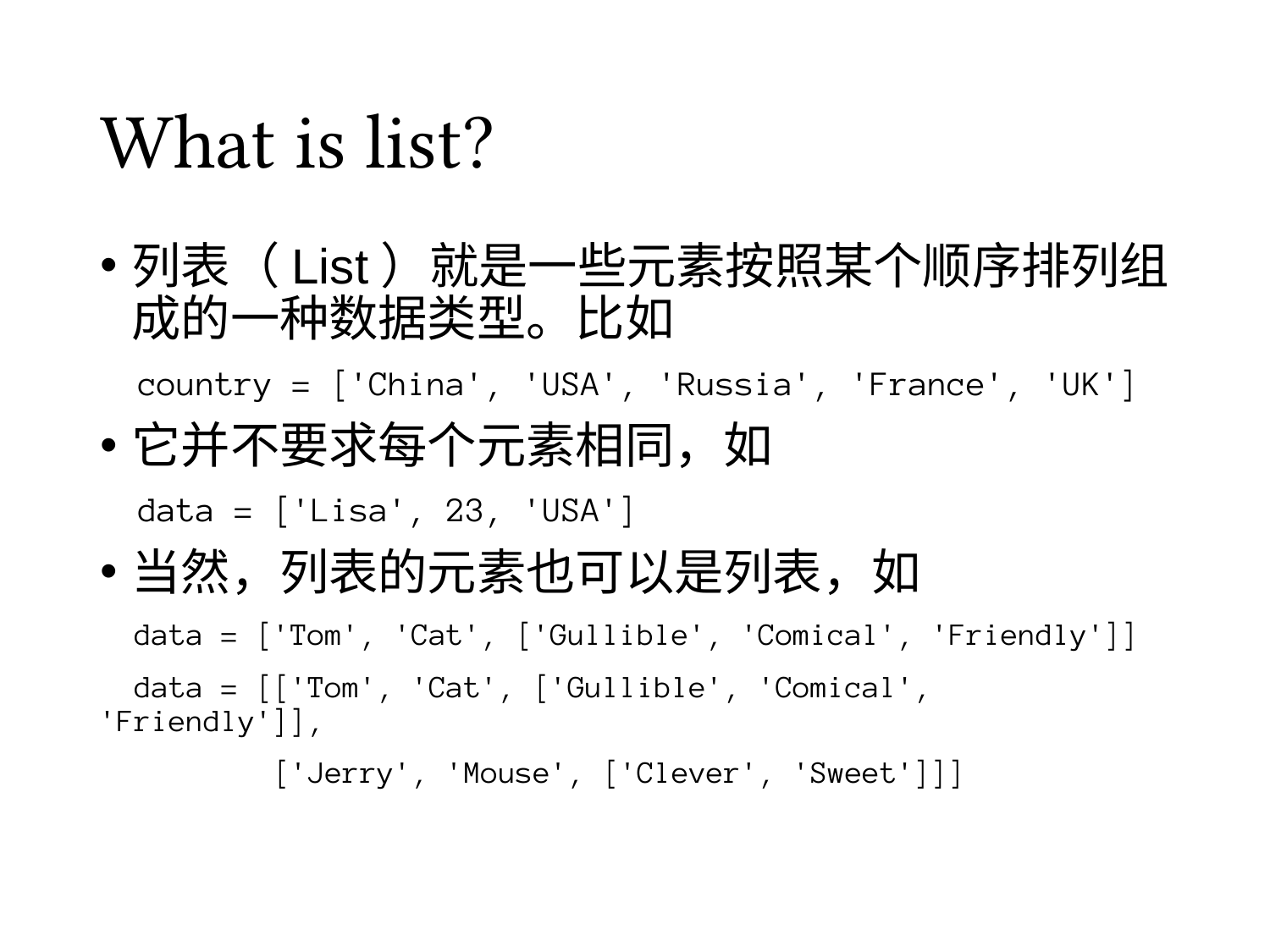

# What is list?
列表（List）就是一些元素按照某个顺序排列组成的一种数据类型。比如
  country = ['China', 'USA', 'Russia', 'France', 'UK']
它并不要求每个元素相同，如
  data = ['Lisa', 23, 'USA']
当然，列表的元素也可以是列表，如
  data = ['Tom', 'Cat', ['Gullible', 'Comical', 'Friendly']]
  data = [['Tom', 'Cat', ['Gullible', 'Comical', 'Friendly']],
          ['Jerry', 'Mouse', ['Clever', 'Sweet']]]